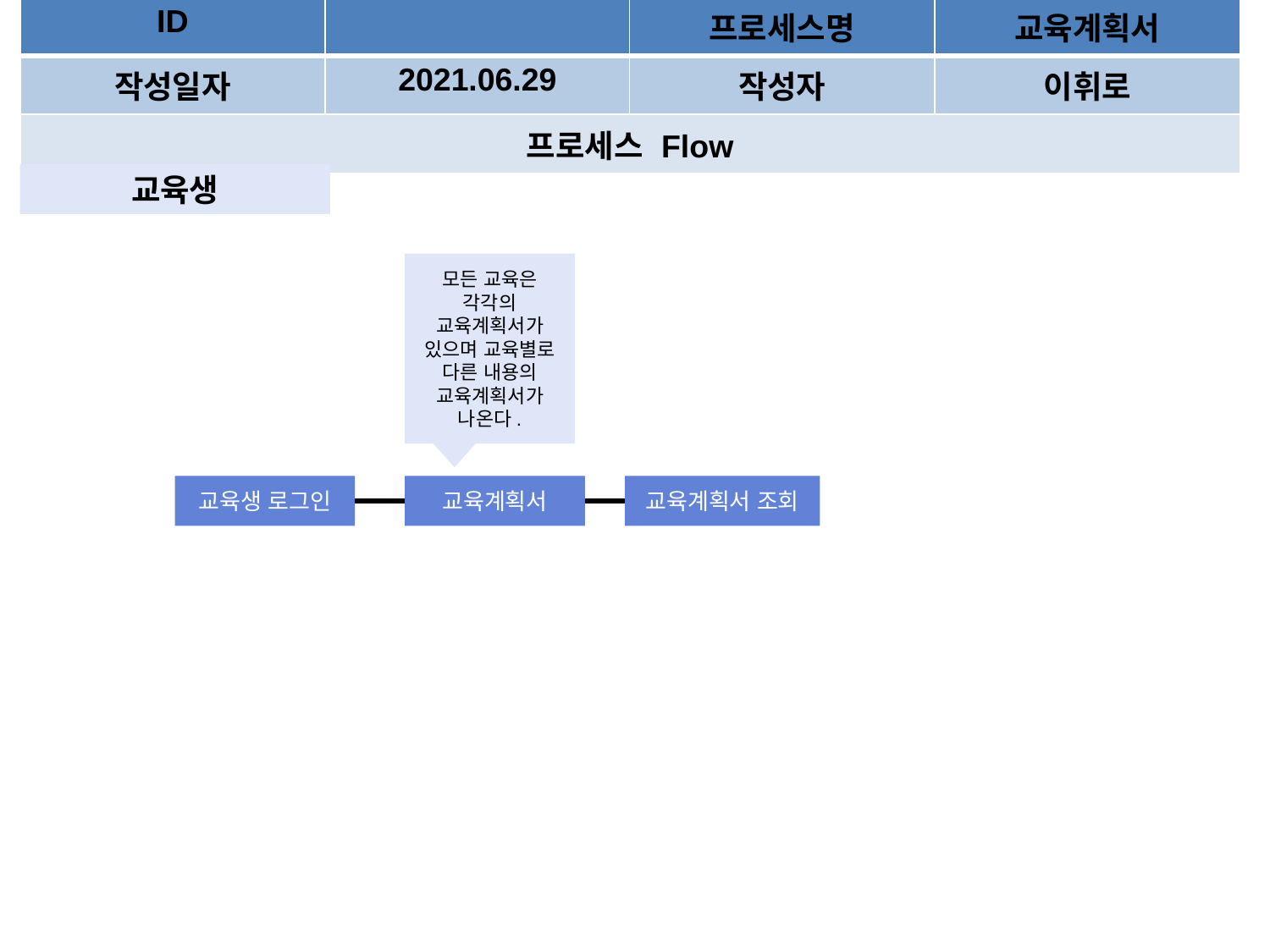

| ID |  |  | 프로세스명 | 교육계획서 |
| --- | --- | --- | --- | --- |
| 작성일자 |  | 2021.06.29 | 작성자 | 이휘로 |
| 프로세스 Flow |  |  |  |  |
교육생
모든 교육은 각각의 교육계획서가 있으며 교육별로 다른 내용의 교육계획서가 나온다.
교육생 로그인
교육계획서
교육계획서 조회